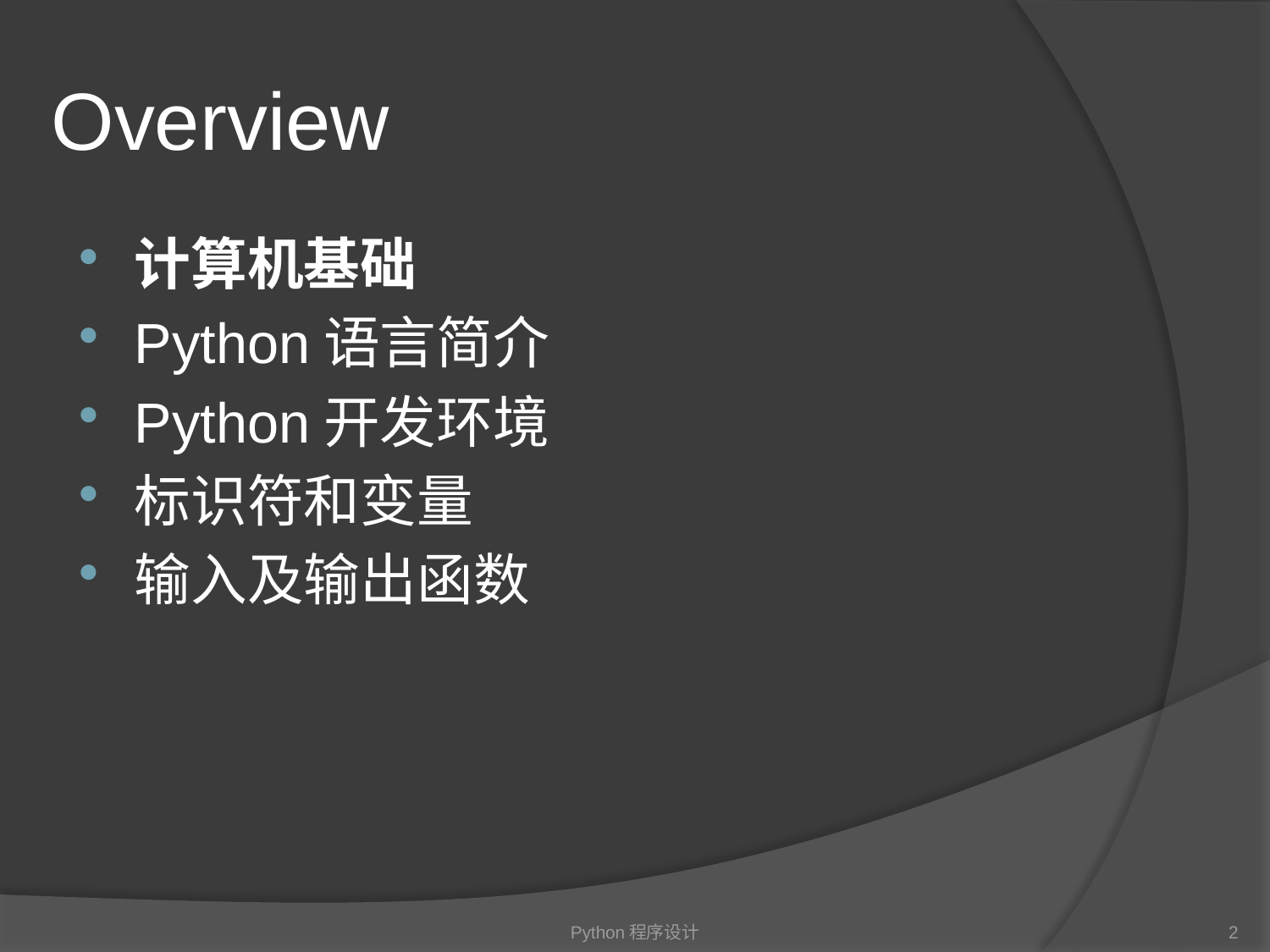

# Overview
计算机基础
Python语言简介
Python开发环境
标识符和变量
输入及输出函数
Python程序设计
2